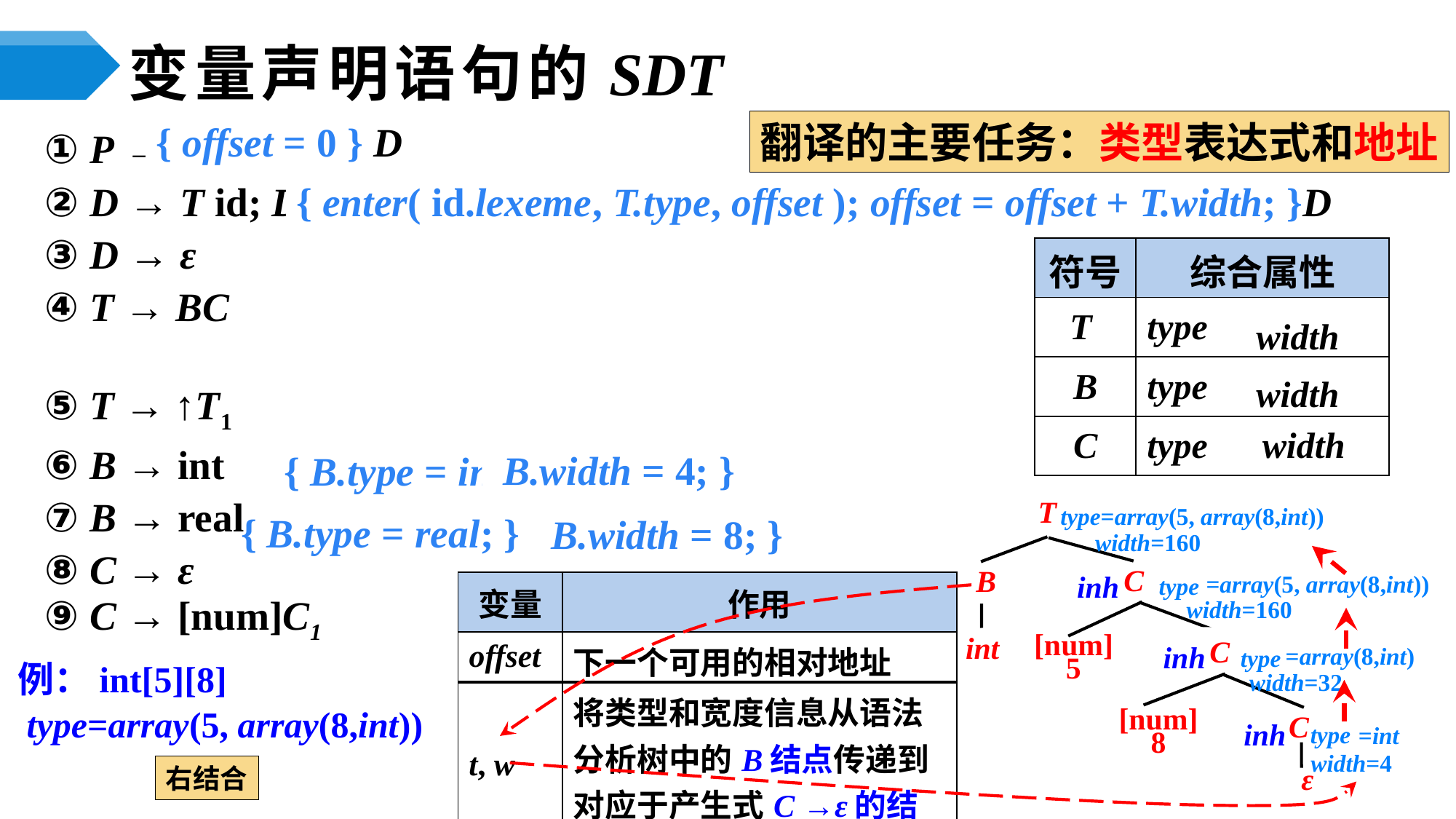

# 变量声明语句的SDT
翻译的主要任务：类型表达式和地址
{ offset = 0 } D
① P → D
② D → T id; D
③ D → ε
④ T → BC

⑤ T → ↑T1
⑥ B → int
⑦ B → real
⑧ C → ε
⑨ C → [num]C1
{ enter( id.lexeme, T.type, offset ); offset = offset + T.width; }D
| 符号 | 综合属性 |
| --- | --- |
| T | type |
| B | type |
width
width
| C | type width |
| --- | --- |
{ B.type = int; }
 B.width = 4; }
T

C
B
type=array(5, array(8,int))
B.width = 8; }
{ B.type = real; }
width=160
inh
=array(5, array(8,int))
type
| 变量 | 作用 |
| --- | --- |
| offset | 下一个可用的相对地址 |

width=160

C
[num]
5

int
inh
=array(8,int)
type
例：int[5][8]
width=32

C
[num]
8
| t, w | 将类型和宽度信息从语法分析树中的B结点传递到对应于产生式C →ε的结点 |
| --- | --- |
inh
type=array(5, array(8,int))
type
=int

ε
width=4
右结合